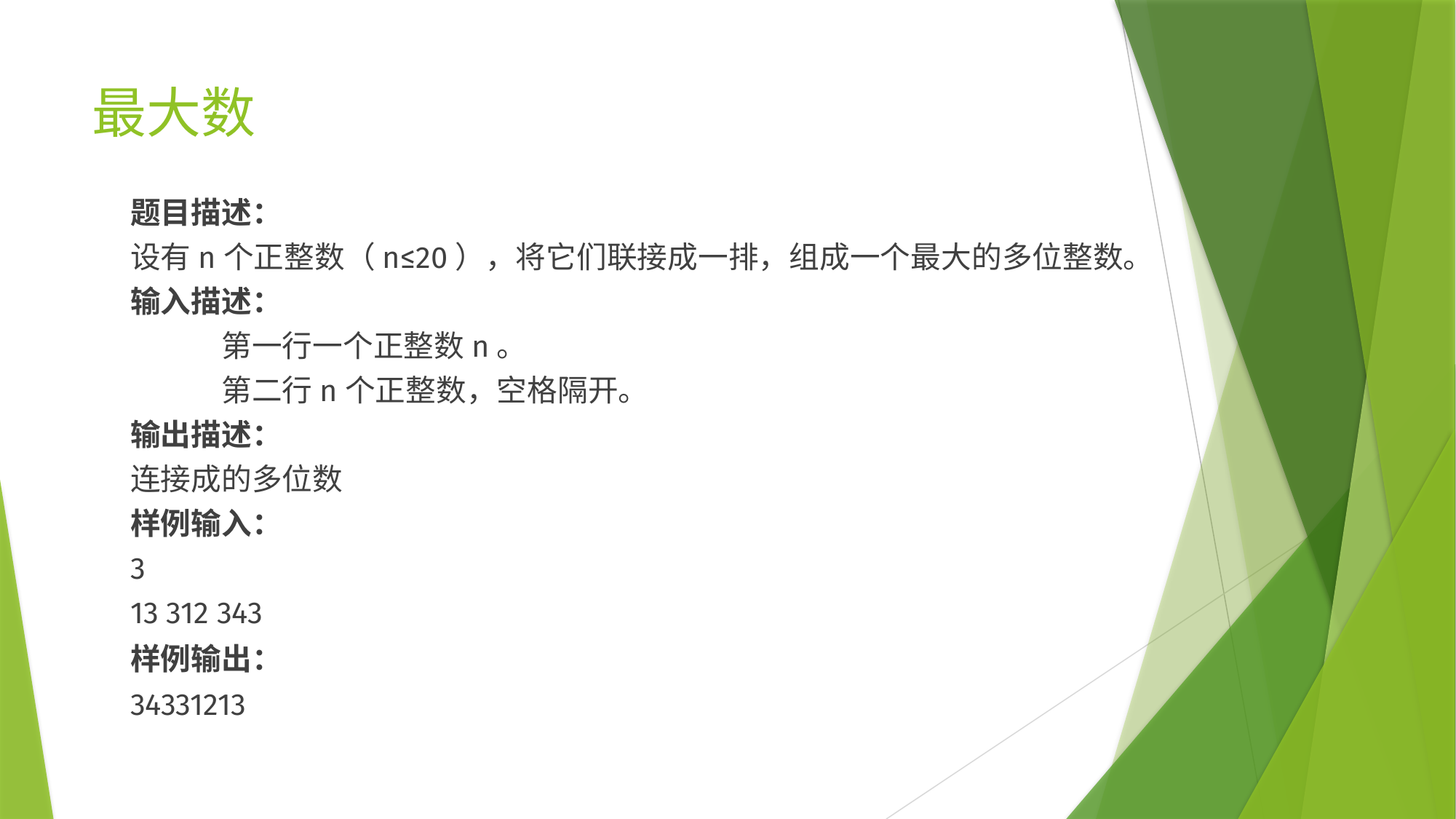

# 最大数
题目描述：
设有n个正整数（n≤20），将它们联接成一排，组成一个最大的多位整数。
输入描述：
　　　第一行一个正整数n。
　　　第二行n个正整数，空格隔开。
输出描述：
连接成的多位数
样例输入：
3
13 312 343
样例输出：
34331213